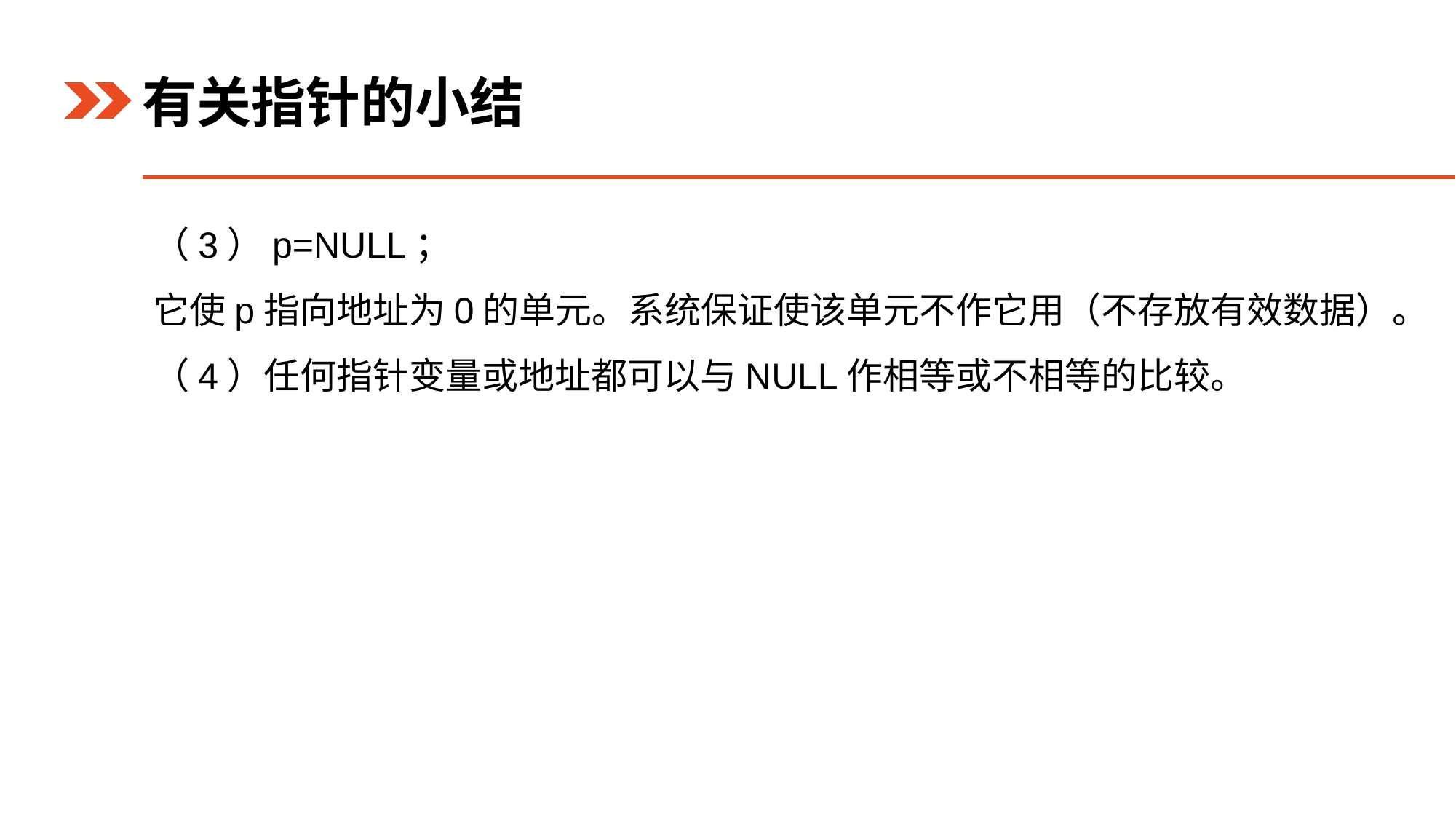

有关指针的小结

（3）p=NULL；
它使p指向地址为0的单元。系统保证使该单元不作它用（不存放有效数据）。
（4）任何指针变量或地址都可以与NULL作相等或不相等的比较。
p=NULL;
if(p==NULL)